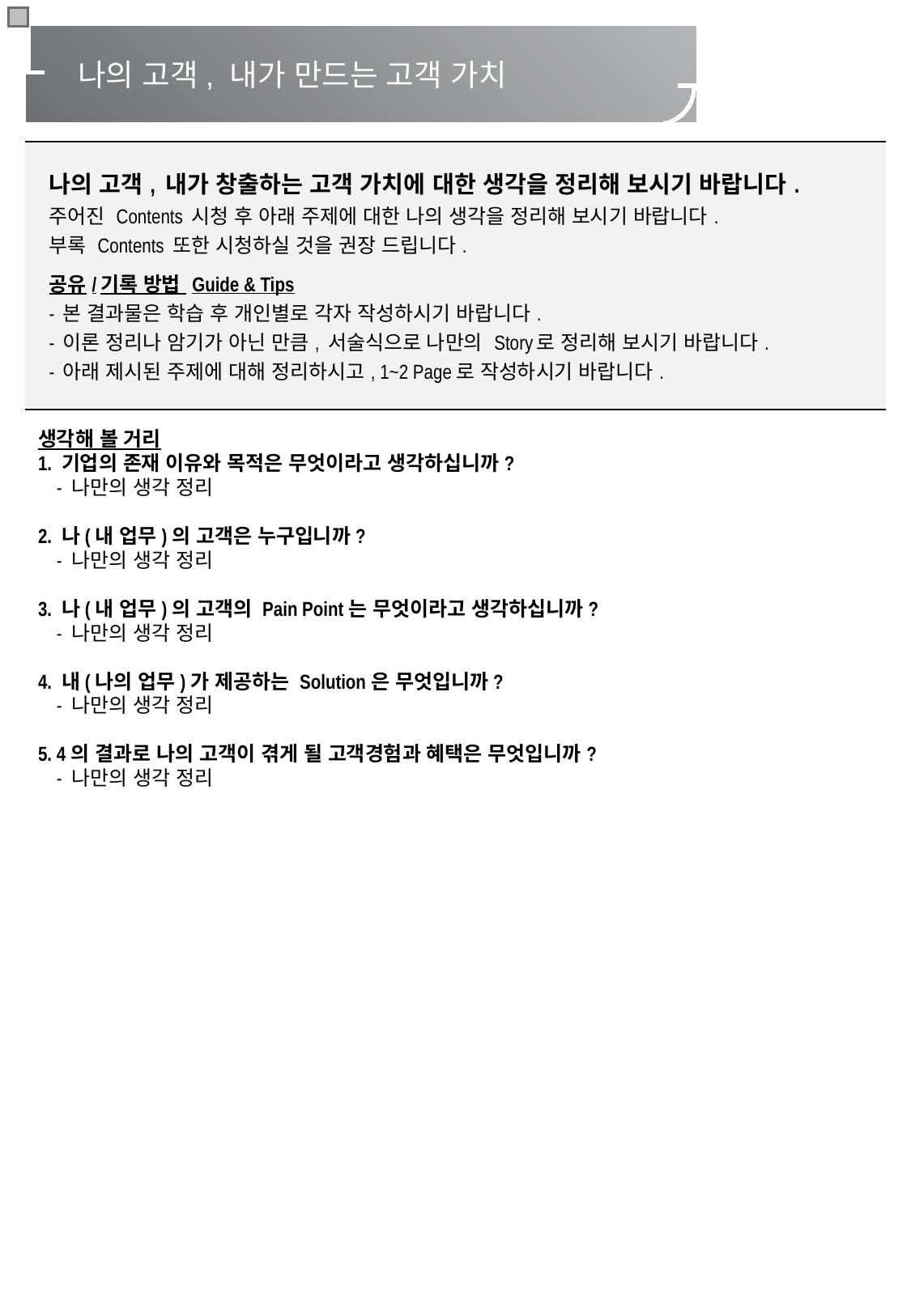

나의 고객, 내가 만드는 고객 가치
| 나의 고객, 내가 창출하는 고객 가치에 대한 생각을 정리해 보시기 바랍니다. 주어진 Contents 시청 후 아래 주제에 대한 나의 생각을 정리해 보시기 바랍니다. 부록 Contents 또한 시청하실 것을 권장 드립니다. 공유/기록 방법 Guide & Tips - 본 결과물은 학습 후 개인별로 각자 작성하시기 바랍니다. - 이론 정리나 암기가 아닌 만큼, 서술식으로 나만의 Story로 정리해 보시기 바랍니다. - 아래 제시된 주제에 대해 정리하시고, 1~2 Page로 작성하시기 바랍니다. |
| --- |
생각해 볼 거리
1. 기업의 존재 이유와 목적은 무엇이라고 생각하십니까?
    - 나만의 생각 정리

2. 나(내 업무)의 고객은 누구입니까?
    - 나만의 생각 정리

3. 나(내 업무)의 고객의 Pain Point는 무엇이라고 생각하십니까?
    - 나만의 생각 정리

4. 내(나의 업무)가 제공하는 Solution은 무엇입니까?
    - 나만의 생각 정리

5. 4의 결과로 나의 고객이 겪게 될 고객경험과 혜택은 무엇입니까?
    - 나만의 생각 정리